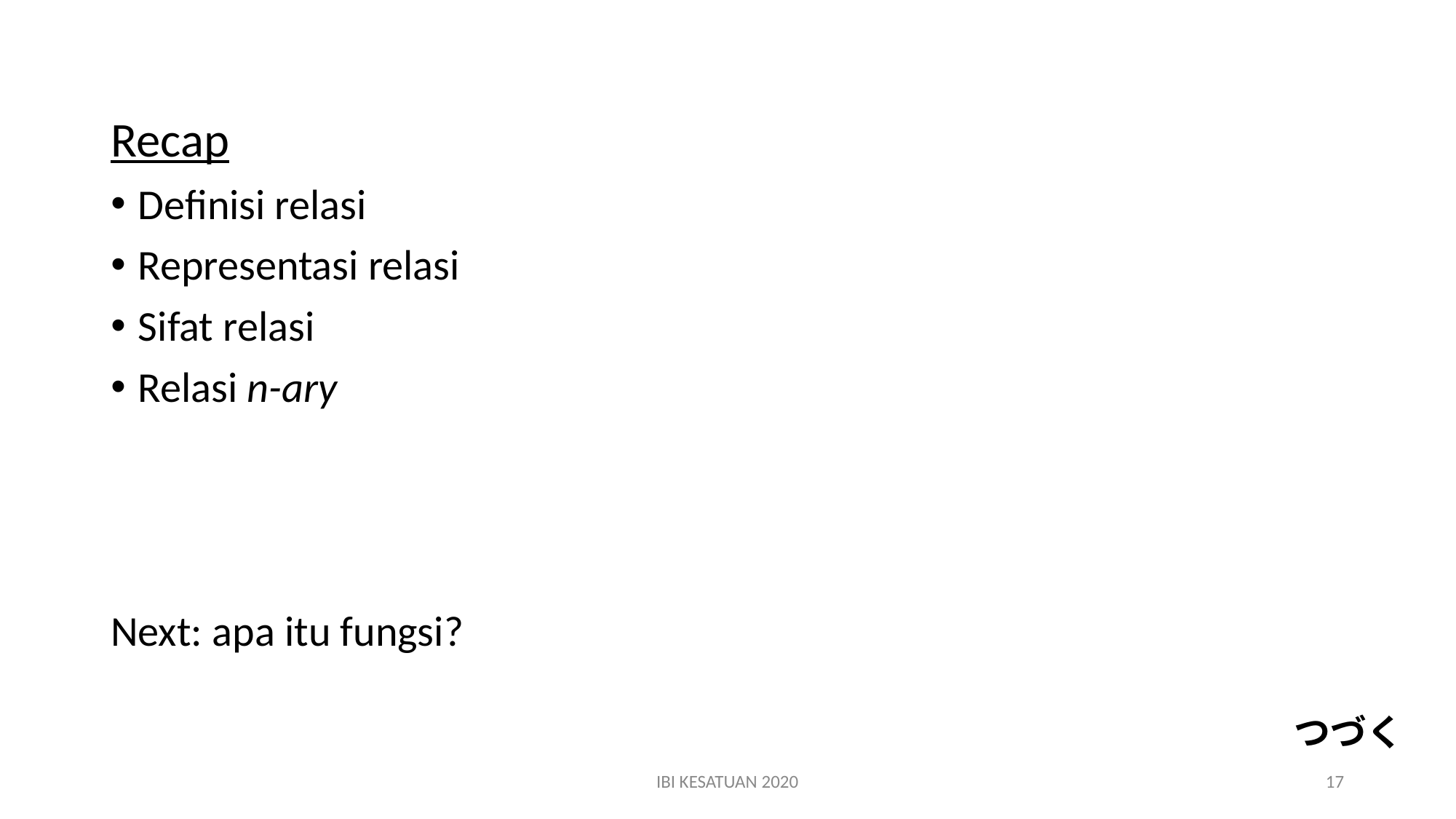

Recap
Definisi relasi
Representasi relasi
Sifat relasi
Relasi n-ary

Next: apa itu fungsi?
つづく
IBI KESATUAN 2020
17